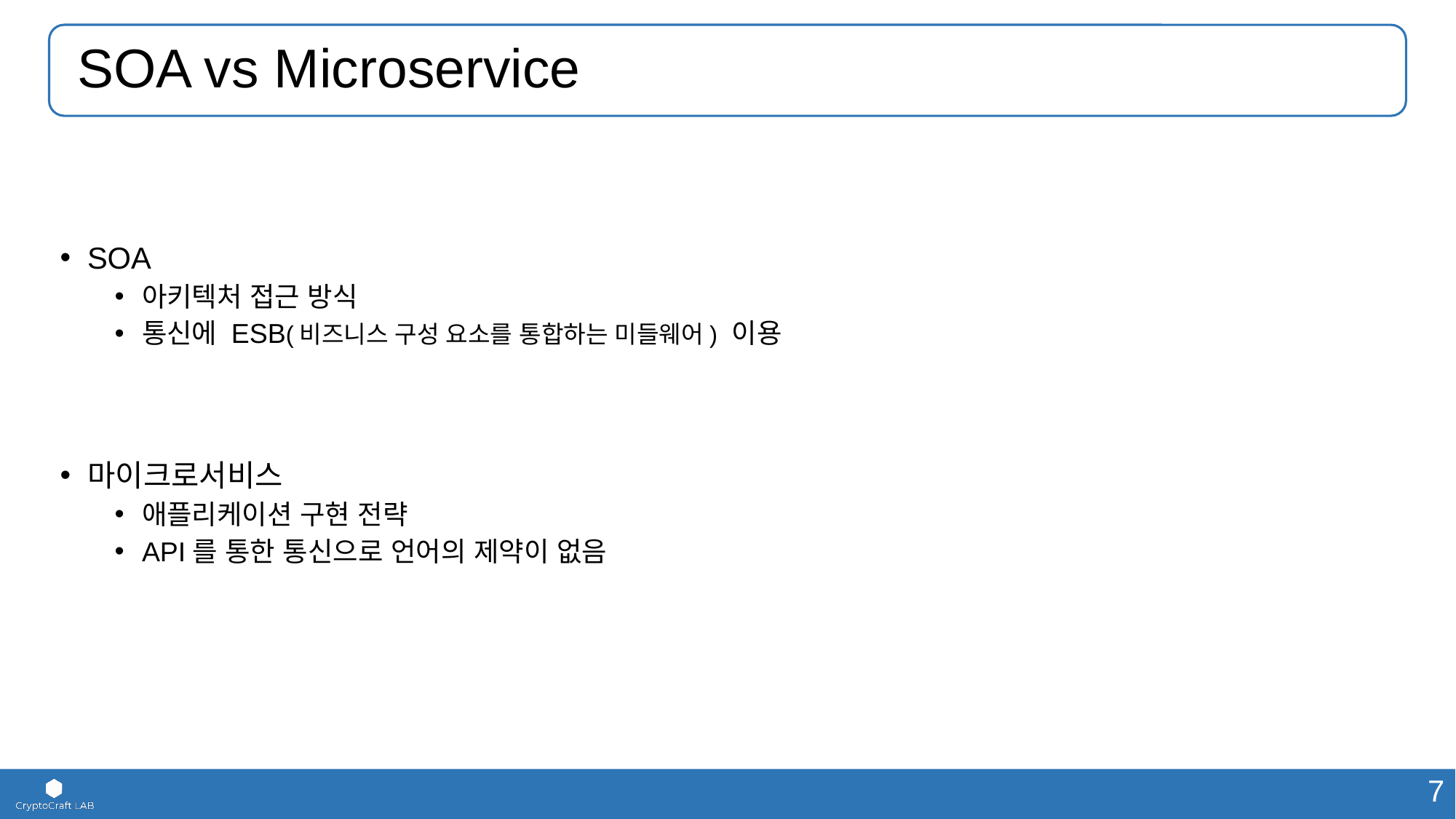

# SOA vs Microservice

SOA
아키텍처 접근 방식
통신에 ESB(비즈니스 구성 요소를 통합하는 미들웨어) 이용

마이크로서비스
애플리케이션 구현 전략
API를 통한 통신으로 언어의 제약이 없음